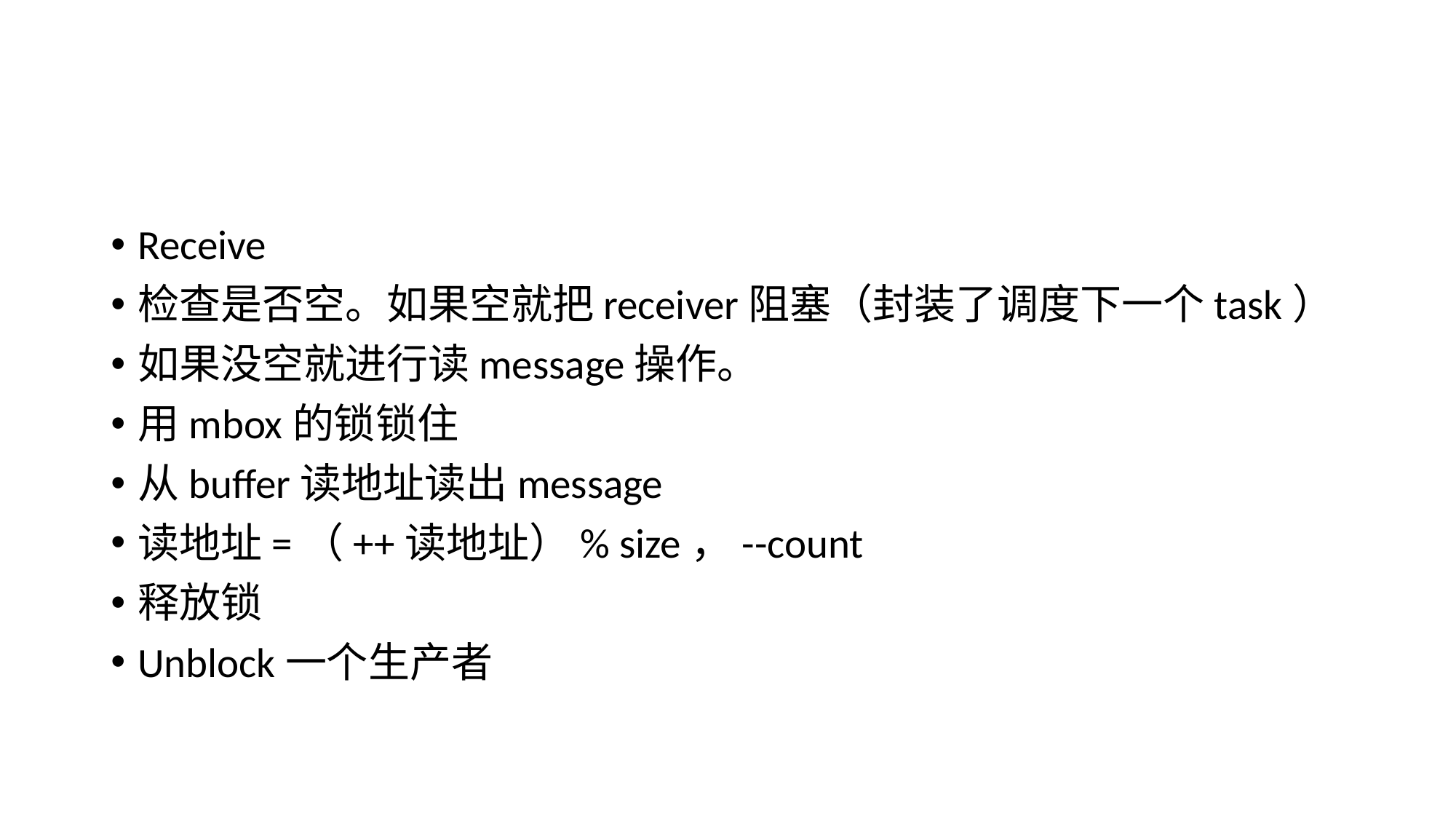

#
Receive
检查是否空。如果空就把receiver阻塞（封装了调度下一个task）
如果没空就进行读message操作。
用mbox的锁锁住
从buffer读地址读出message
读地址=（++读地址）% size，--count
释放锁
Unblock一个生产者